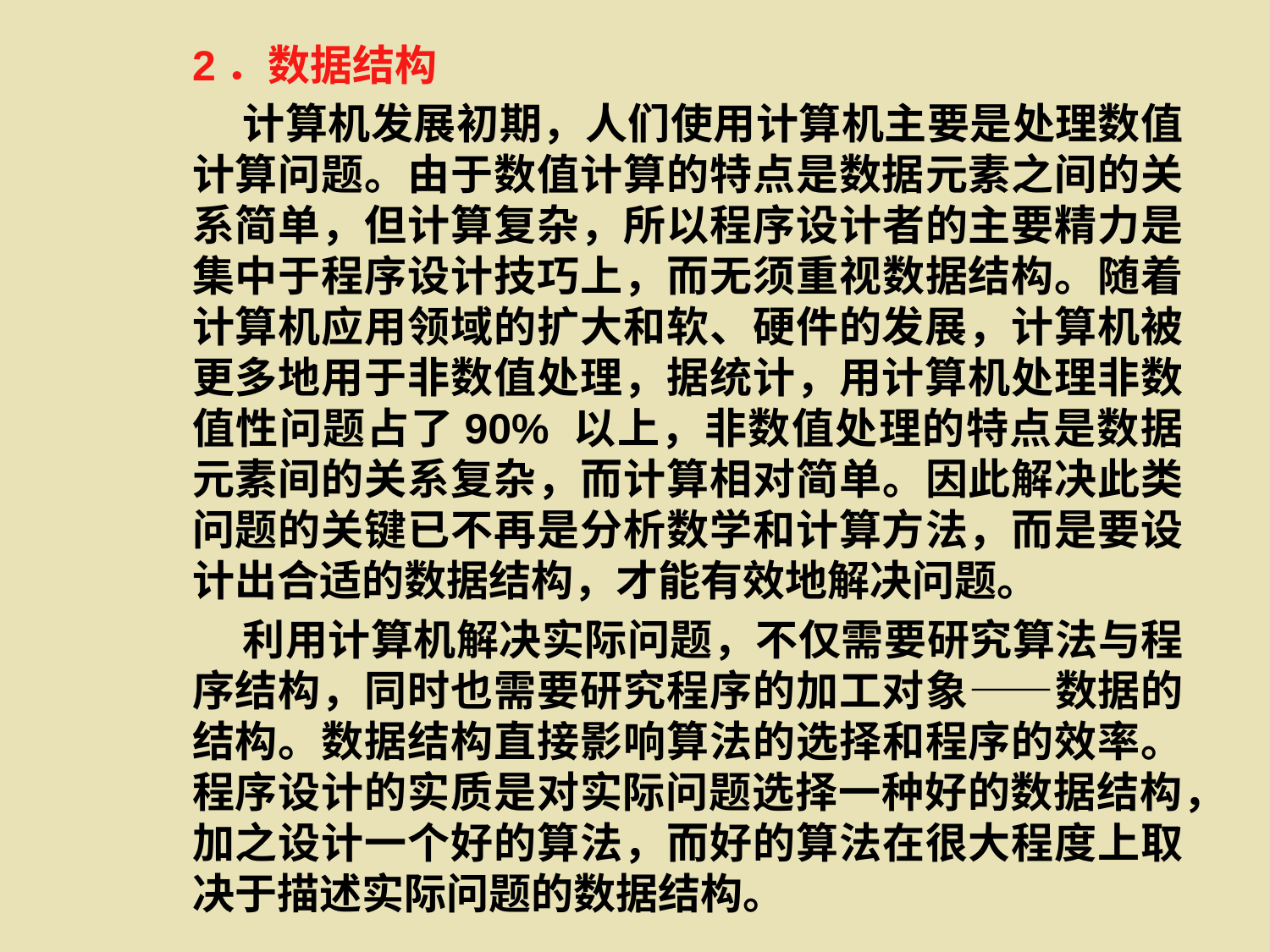

2．数据结构
    计算机发展初期，人们使用计算机主要是处理数值计算问题。由于数值计算的特点是数据元素之间的关系简单，但计算复杂，所以程序设计者的主要精力是集中于程序设计技巧上，而无须重视数据结构。随着计算机应用领域的扩大和软、硬件的发展，计算机被更多地用于非数值处理，据统计，用计算机处理非数值性问题占了90% 以上，非数值处理的特点是数据元素间的关系复杂，而计算相对简单。因此解决此类问题的关键已不再是分析数学和计算方法，而是要设计出合适的数据结构，才能有效地解决问题。
    利用计算机解决实际问题，不仅需要研究算法与程序结构，同时也需要研究程序的加工对象——数据的结构。数据结构直接影响算法的选择和程序的效率。程序设计的实质是对实际问题选择一种好的数据结构，加之设计一个好的算法，而好的算法在很大程度上取决于描述实际问题的数据结构。